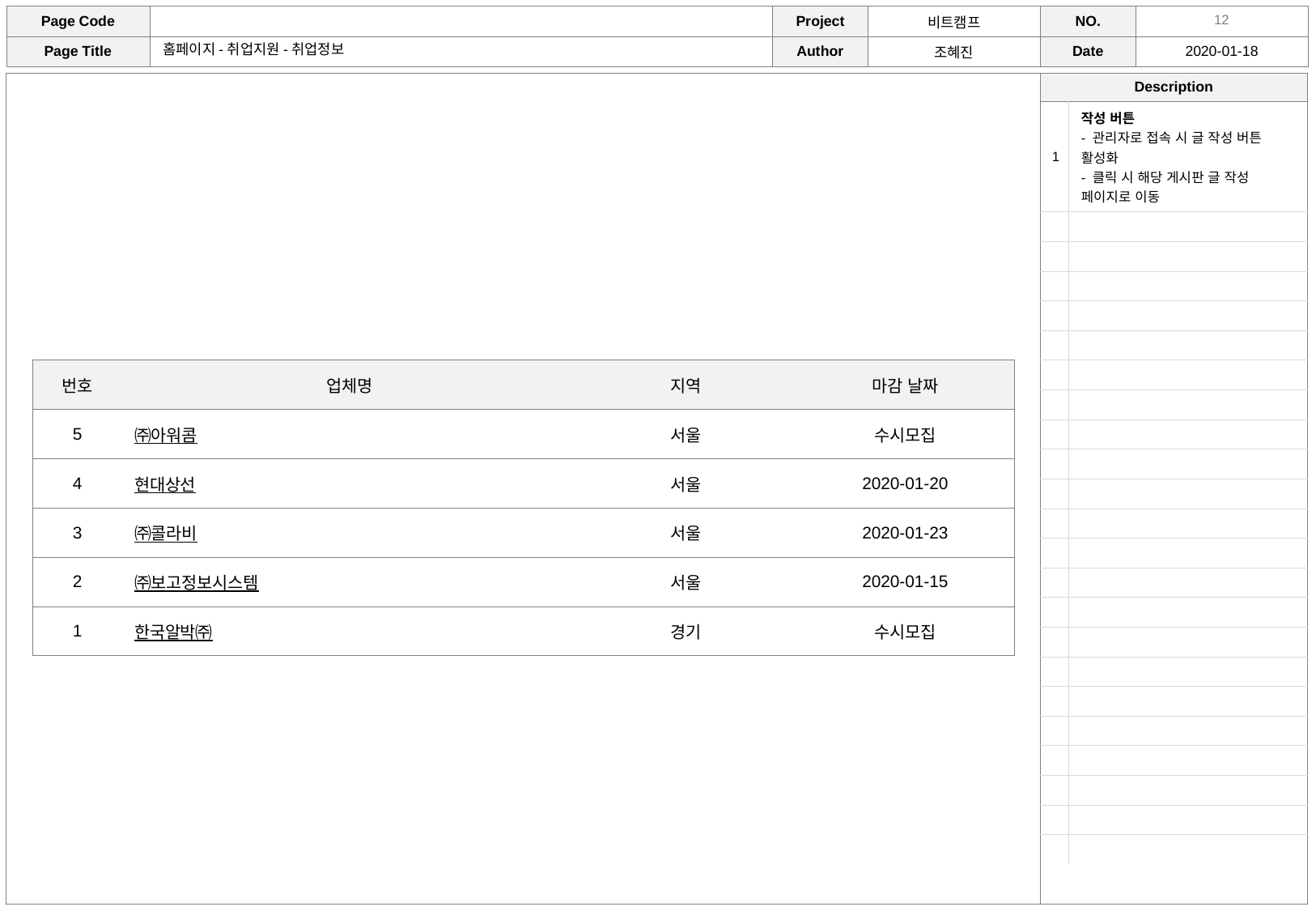

홈페이지-취업지원-취업정보
| 1 | 작성 버튼 - 관리자로 접속 시 글 작성 버튼 활성화 - 클릭 시 해당 게시판 글 작성 페이지로 이동 |
| --- | --- |
|  |  |
|  |  |
|  |  |
|  |  |
|  |  |
|  |  |
|  |  |
|  |  |
|  |  |
|  |  |
|  |  |
|  |  |
|  |  |
|  |  |
|  |  |
|  |  |
|  |  |
|  |  |
|  |  |
|  |  |
|  |  |
|  |  |
| 번호 | 업체명 | 지역 | 마감 날짜 |
| --- | --- | --- | --- |
| 5 | ㈜아워콤 | 서울 | 수시모집 |
| 4 | 현대상선 | 서울 | 2020-01-20 |
| 3 | ㈜콜라비 | 서울 | 2020-01-23 |
| 2 | ㈜보고정보시스템 | 서울 | 2020-01-15 |
| 1 | 한국알박㈜ | 경기 | 수시모집 |